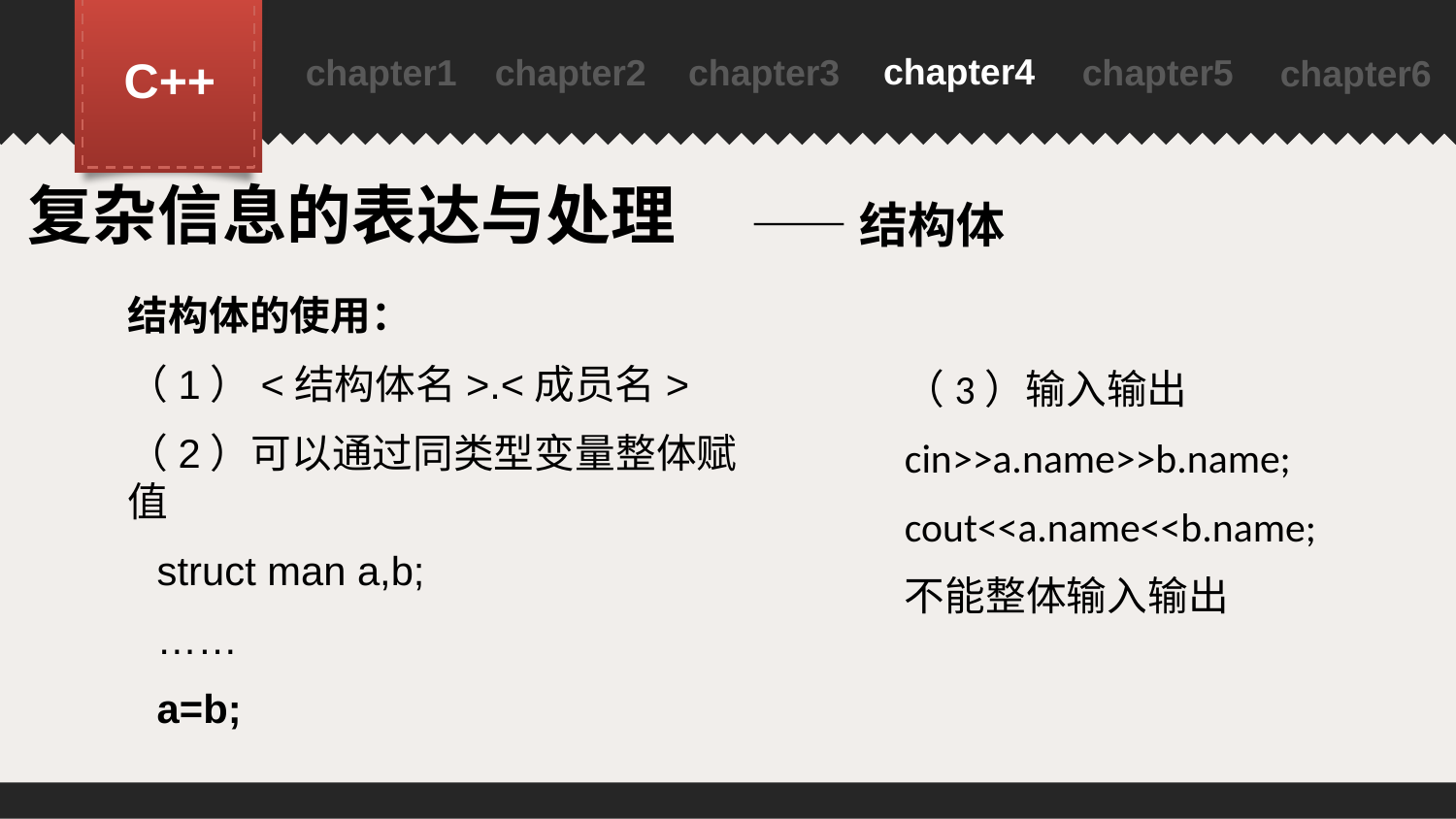

chapter4
C++
chapter1
chapter2
chapter3
chapter5
chapter6
PPT模板下载：www.1ppt.com/moban/     行业PPT模板：www.1ppt.com/hangye/
节日PPT模板：www.1ppt.com/jieri/           PPT素材下载：www.1ppt.com/sucai/
PPT背景图片：www.1ppt.com/beijing/      PPT图表下载：www.1ppt.com/tubiao/
优秀PPT下载：www.1ppt.com/xiazai/        PPT教程： www.1ppt.com/powerpoint/
Word教程： www.1ppt.com/word/              Excel教程：www.1ppt.com/excel/
资料下载：www.1ppt.com/ziliao/                PPT课件下载：www.1ppt.com/kejian/
范文下载：www.1ppt.com/fanwen/             试卷下载：www.1ppt.com/shiti/
教案下载：www.1ppt.com/jiaoan/

复杂信息的表达与处理
——结构体
结构体的使用：
（1）<结构体名>.<成员名>
（2）可以通过同类型变量整体赋值
struct man a,b;
……
a=b;
（3）输入输出
cin>>a.name>>b.name;
cout<<a.name<<b.name;
不能整体输入输出